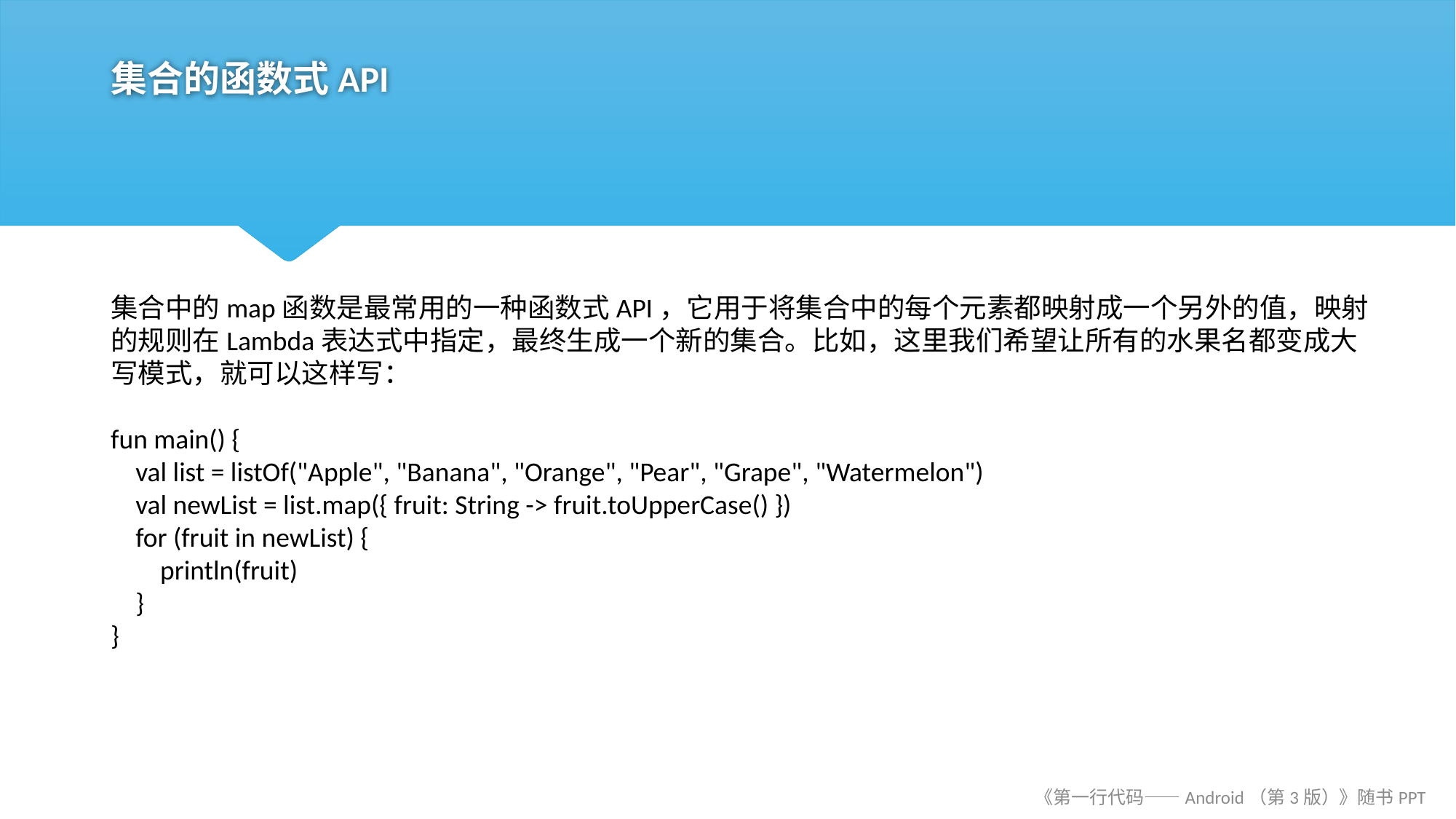

# 集合的函数式API
集合中的map函数是最常用的一种函数式API，它用于将集合中的每个元素都映射成一个另外的值，映射的规则在Lambda表达式中指定，最终生成一个新的集合。比如，这里我们希望让所有的水果名都变成大写模式，就可以这样写：

fun main() {
    val list = listOf("Apple", "Banana", "Orange", "Pear", "Grape", "Watermelon")
    val newList = list.map({ fruit: String -> fruit.toUpperCase() })
    for (fruit in newList) {
        println(fruit)
    }
}